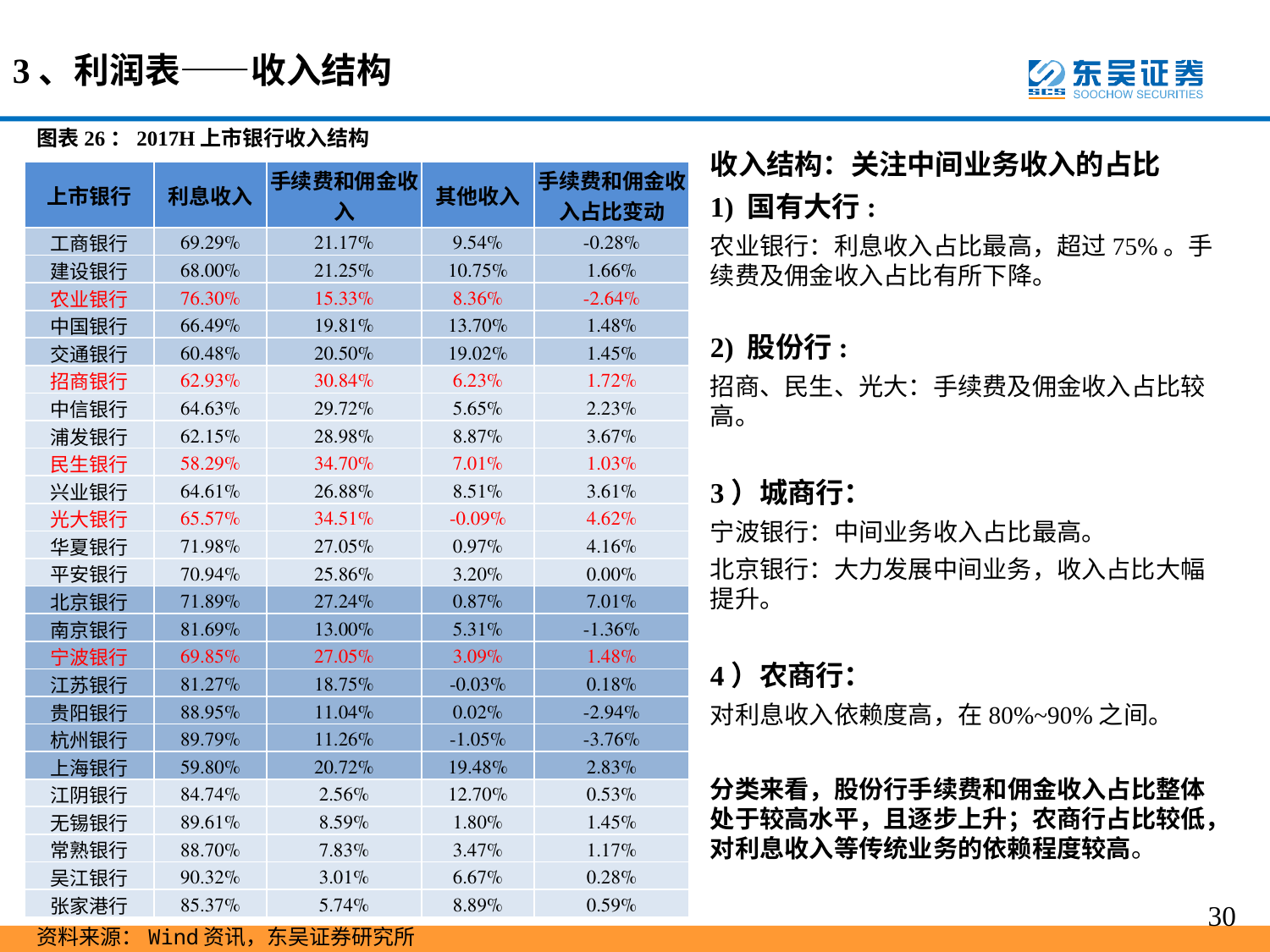

3、利润表——收入结构
图表26：2017H上市银行收入结构
收入结构：关注中间业务收入的占比
1) 国有大行:
农业银行：利息收入占比最高，超过75%。手续费及佣金收入占比有所下降。

2) 股份行:
招商、民生、光大：手续费及佣金收入占比较高。

3）城商行：
宁波银行：中间业务收入占比最高。
北京银行：大力发展中间业务，收入占比大幅提升。

4）农商行：
对利息收入依赖度高，在80%~90%之间。

分类来看，股份行手续费和佣金收入占比整体处于较高水平，且逐步上升；农商行占比较低，对利息收入等传统业务的依赖程度较高。
| 上市银行 | 利息收入 | 手续费和佣金收入 | 其他收入 | 手续费和佣金收入占比变动 |
| --- | --- | --- | --- | --- |
| 工商银行 | 69.29% | 21.17% | 9.54% | -0.28% |
| 建设银行 | 68.00% | 21.25% | 10.75% | 1.66% |
| 农业银行 | 76.30% | 15.33% | 8.36% | -2.64% |
| 中国银行 | 66.49% | 19.81% | 13.70% | 1.48% |
| 交通银行 | 60.48% | 20.50% | 19.02% | 1.45% |
| 招商银行 | 62.93% | 30.84% | 6.23% | 1.72% |
| 中信银行 | 64.63% | 29.72% | 5.65% | 2.23% |
| 浦发银行 | 62.15% | 28.98% | 8.87% | 3.67% |
| 民生银行 | 58.29% | 34.70% | 7.01% | 1.03% |
| 兴业银行 | 64.61% | 26.88% | 8.51% | 3.61% |
| 光大银行 | 65.57% | 34.51% | -0.09% | 4.62% |
| 华夏银行 | 71.98% | 27.05% | 0.97% | 4.16% |
| 平安银行 | 70.94% | 25.86% | 3.20% | 0.00% |
| 北京银行 | 71.89% | 27.24% | 0.87% | 7.01% |
| 南京银行 | 81.69% | 13.00% | 5.31% | -1.36% |
| 宁波银行 | 69.85% | 27.05% | 3.09% | 1.48% |
| 江苏银行 | 81.27% | 18.75% | -0.03% | 0.18% |
| 贵阳银行 | 88.95% | 11.04% | 0.02% | -2.94% |
| 杭州银行 | 89.79% | 11.26% | -1.05% | -3.76% |
| 上海银行 | 59.80% | 20.72% | 19.48% | 2.83% |
| 江阴银行 | 84.74% | 2.56% | 12.70% | 0.53% |
| 无锡银行 | 89.61% | 8.59% | 1.80% | 1.45% |
| 常熟银行 | 88.70% | 7.83% | 3.47% | 1.17% |
| 吴江银行 | 90.32% | 3.01% | 6.67% | 0.28% |
| 张家港行 | 85.37% | 5.74% | 8.89% | 0.59% |
30
资料来源：Wind资讯，东吴证券研究所